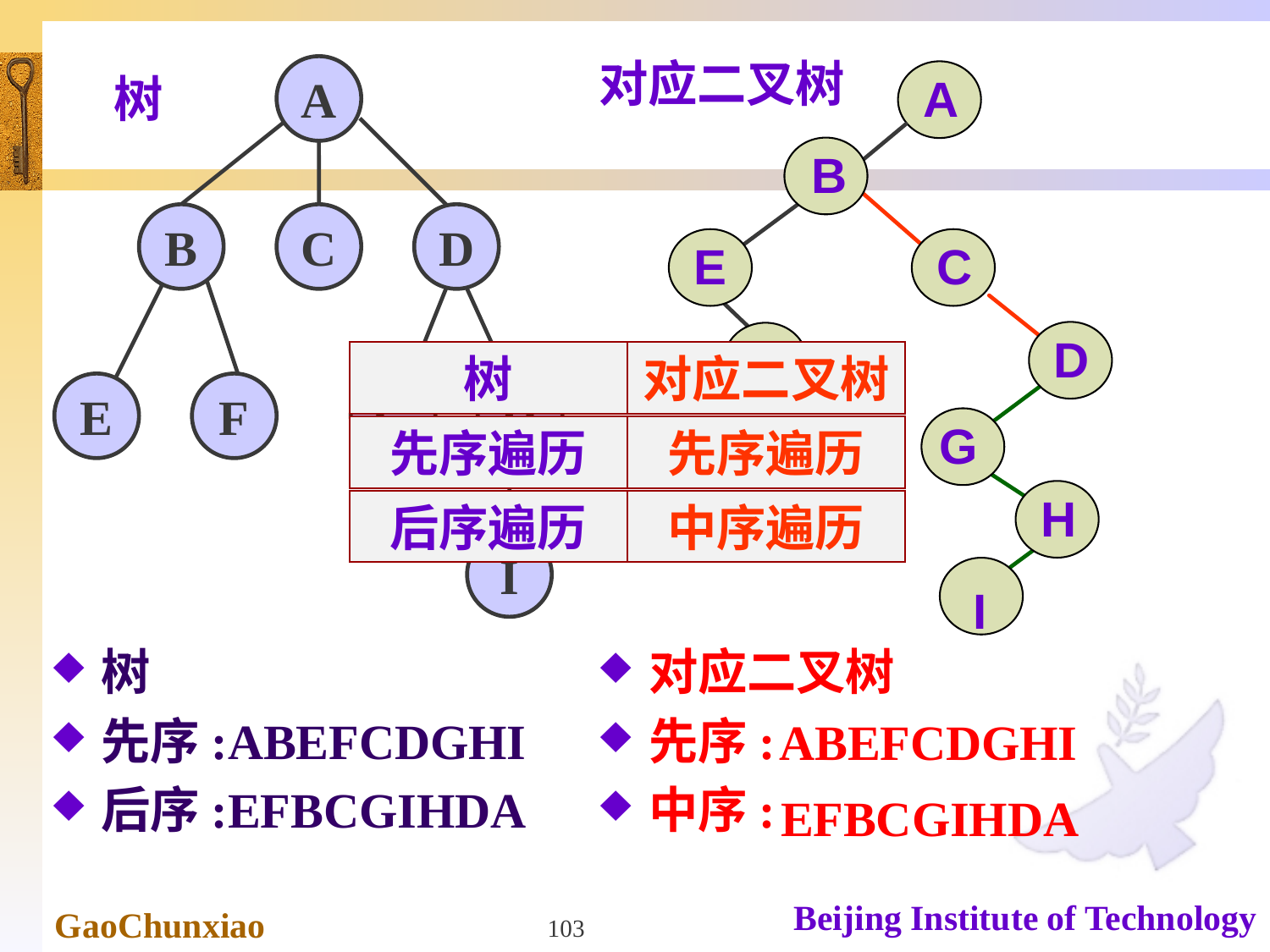

对应二叉树
A

B
C
D

E
F
G
H

I
树

A

B

E

C

D

F

G

H

I
树
对应二叉树
先序遍历
先序遍历
后序遍历
中序遍历
树
先序:ABEFCDGHI
后序:EFBCGIHDA
对应二叉树
先序:
中序:
ABEFCDGHI
EFBCGIHDA
103